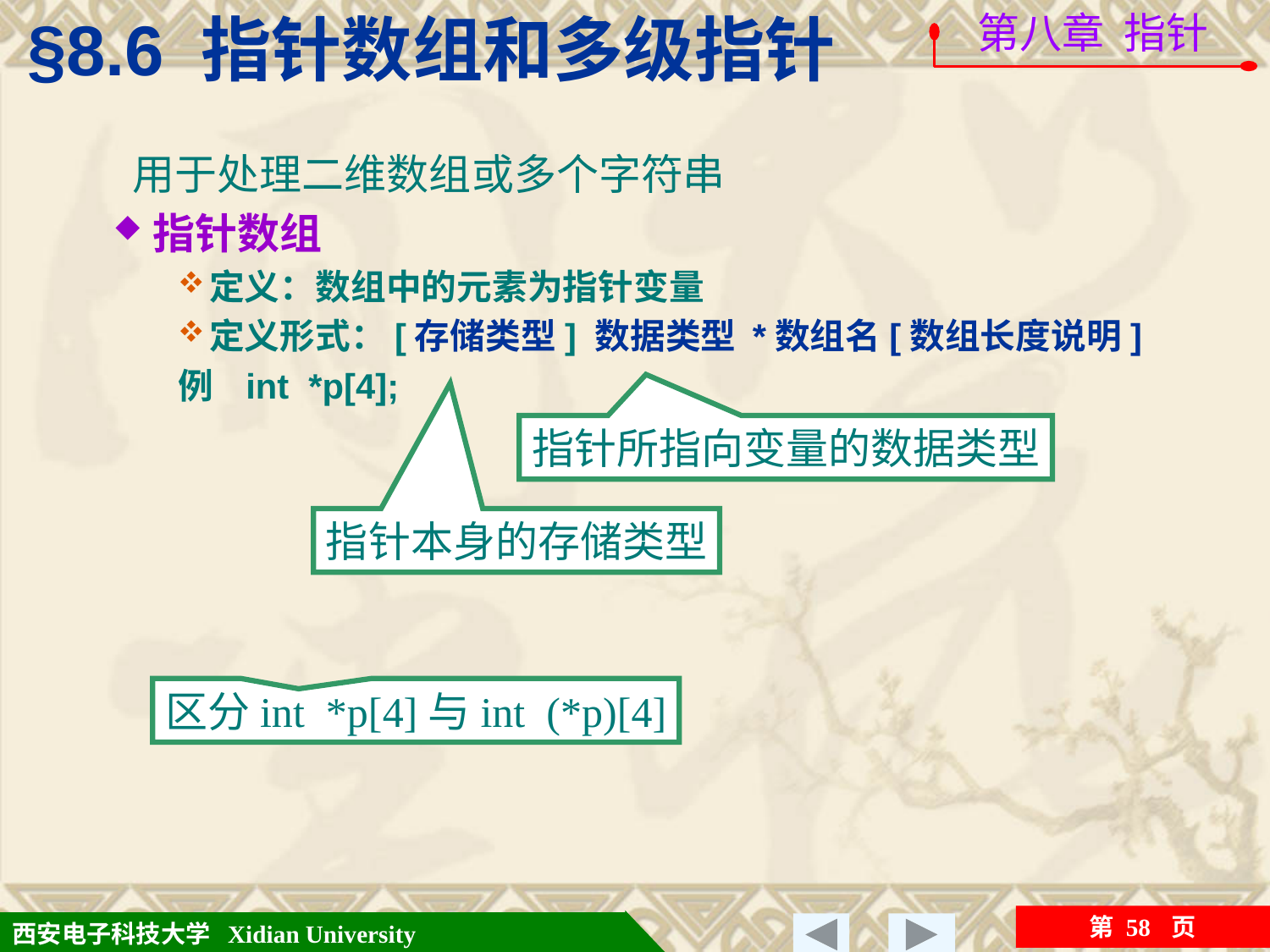

第八章  指针

§8.6 指针数组和多级指针

 用于处理二维数组或多个字符串
指针数组
定义：数组中的元素为指针变量
定义形式：[存储类型] 数据类型 *数组名[数组长度说明]
例   int  *p[4];
指针所指向变量的数据类型
指针本身的存储类型
区分int  *p[4]与int  (*p)[4]